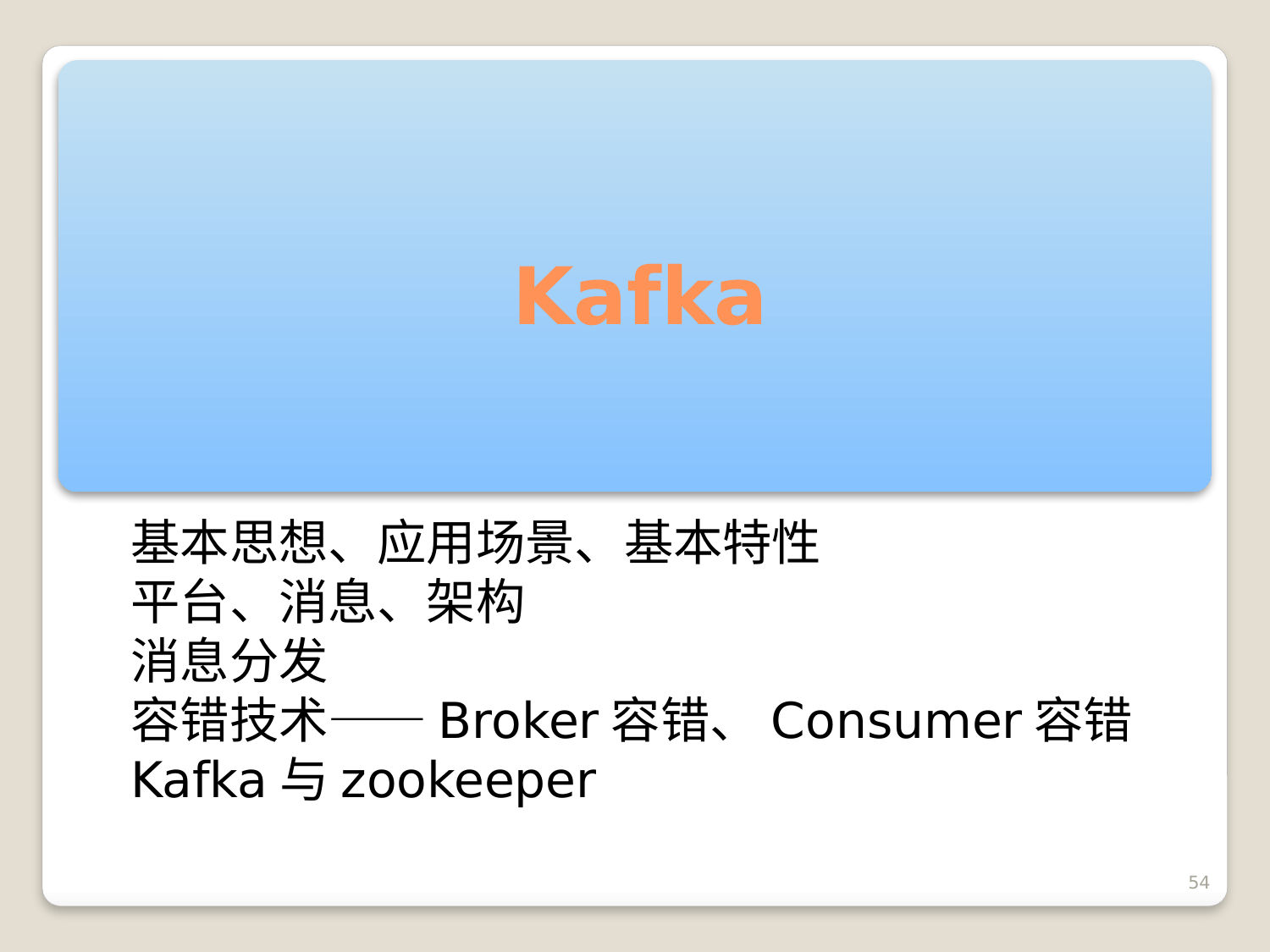

# Kafka
基本思想、应用场景、基本特性
平台、消息、架构
消息分发
容错技术——Broker容错、Consumer容错
Kafka与zookeeper
54